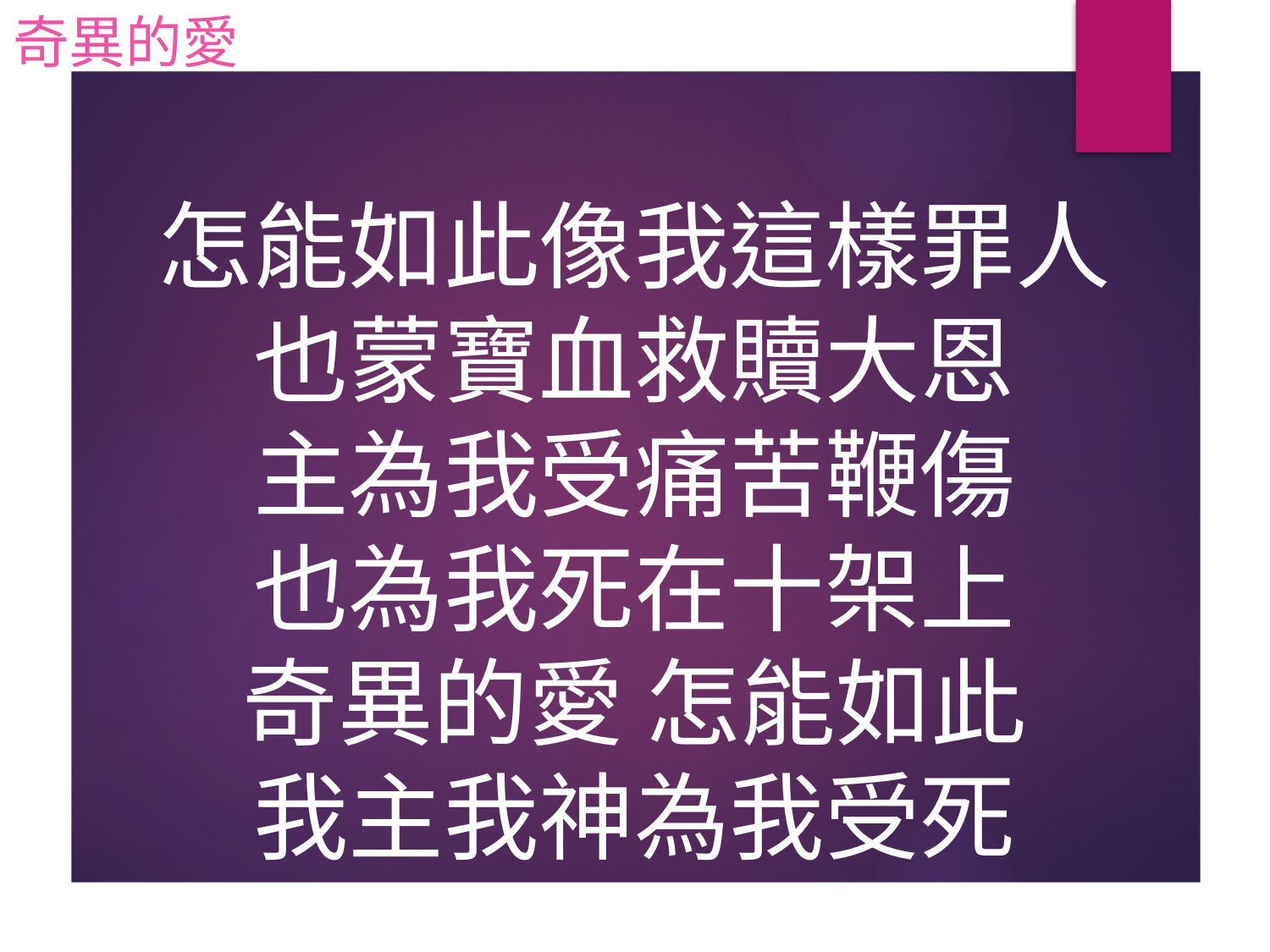

奇異的愛
# 怎能如此像我這樣罪人 也蒙寶血救贖大恩 主為我受痛苦鞭傷 也為我死在十架上 奇異的愛 怎能如此 我主我神為我受死